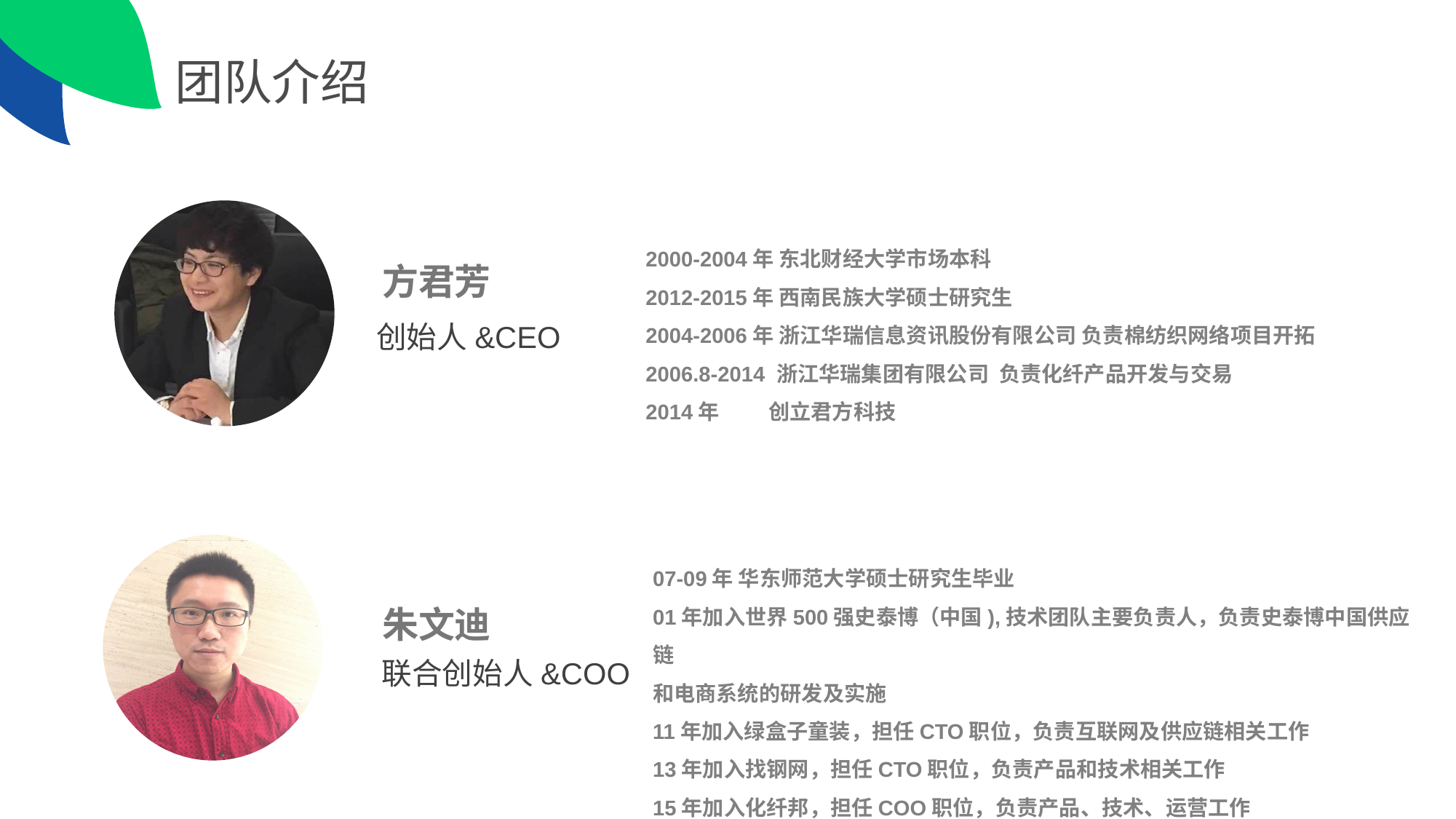

# 团队介绍

2000-2004年 东北财经大学市场本科
2012-2015年 西南民族大学硕士研究生
2004-2006年 浙江华瑞信息资讯股份有限公司 负责棉纺织网络项目开拓
2006.8-2014 浙江华瑞集团有限公司  负责化纤产品开发与交易
2014年          创立君方科技
方君芳
创始人&CEO

07-09年 华东师范大学硕士研究生毕业
01年加入世界500强史泰博（中国),技术团队主要负责人，负责史泰博中国供应链
和电商系统的研发及实施
11年加入绿盒子童装，担任CTO职位，负责互联网及供应链相关工作
13年加入找钢网，担任CTO职位，负责产品和技术相关工作
15年加入化纤邦，担任COO职位，负责产品、技术、运营工作
朱文迪
联合创始人&COO